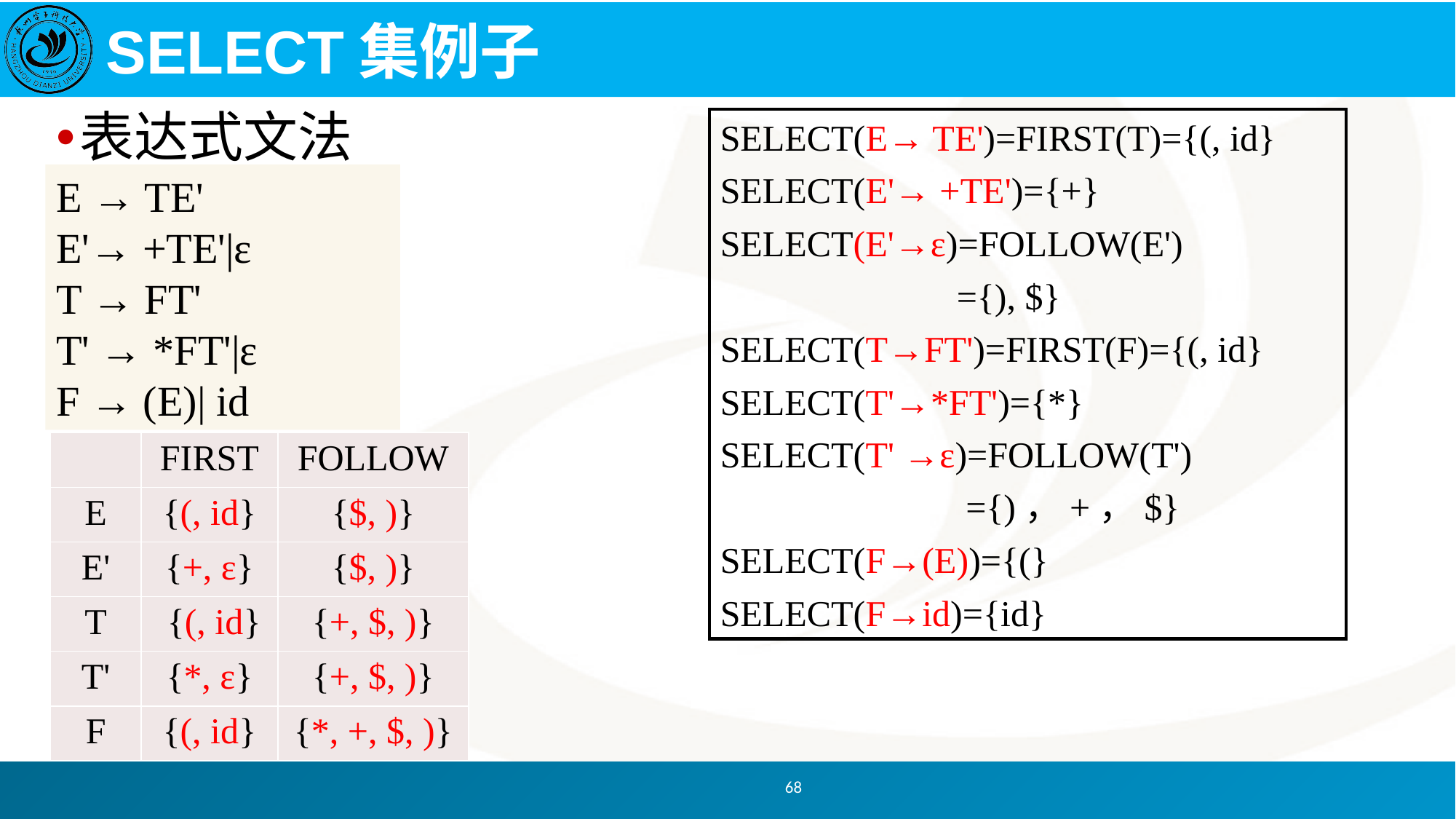

# SELECT集例子
表达式文法
SELECT(E→ TE')=FIRST(T)={(, id}
SELECT(E'→ +TE')={+}
SELECT(E'→ε)=FOLLOW(E')
		  ={), $}
SELECT(T→FT')=FIRST(F)={(, id}
SELECT(T'→*FT')={*}
SELECT(T' →ε)=FOLLOW(T')
		   ={)，+，$}
SELECT(F→(E))={(}
SELECT(F→id)={id}
E → TE'
E'→ +TE'|ε
T → FT'
T' → *FT'|ε
F → (E)| id
|  | FIRST | FOLLOW |
| --- | --- | --- |
| E | {(, id} | {$, )} |
| E' | {+, ε} | {$, )} |
| T | {(, id} | {+, $, )} |
| T' | {\*, ε} | {+, $, )} |
| F | {(, id} | {\*, +, $, )} |
68